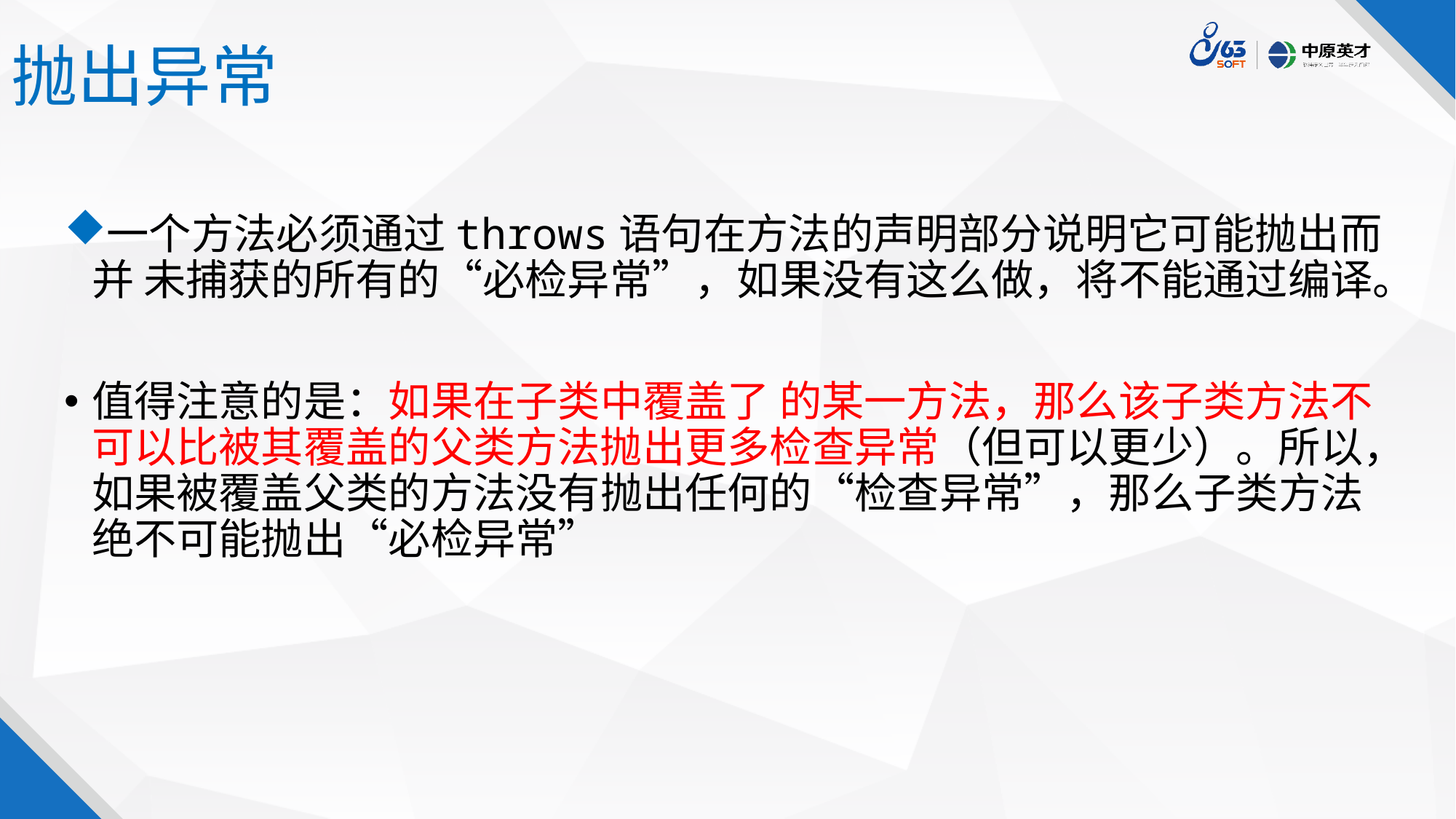

# 抛出异常
一个方法必须通过throws语句在方法的声明部分说明它可能抛出而并 未捕获的所有的“必检异常”，如果没有这么做，将不能通过编译。

值得注意的是：如果在子类中覆盖了 的某一方法，那么该子类方法不可以比被其覆盖的父类方法抛出更多检查异常（但可以更少）。所以，如果被覆盖父类的方法没有抛出任何的“检查异常”，那么子类方法绝不可能抛出“必检异常”